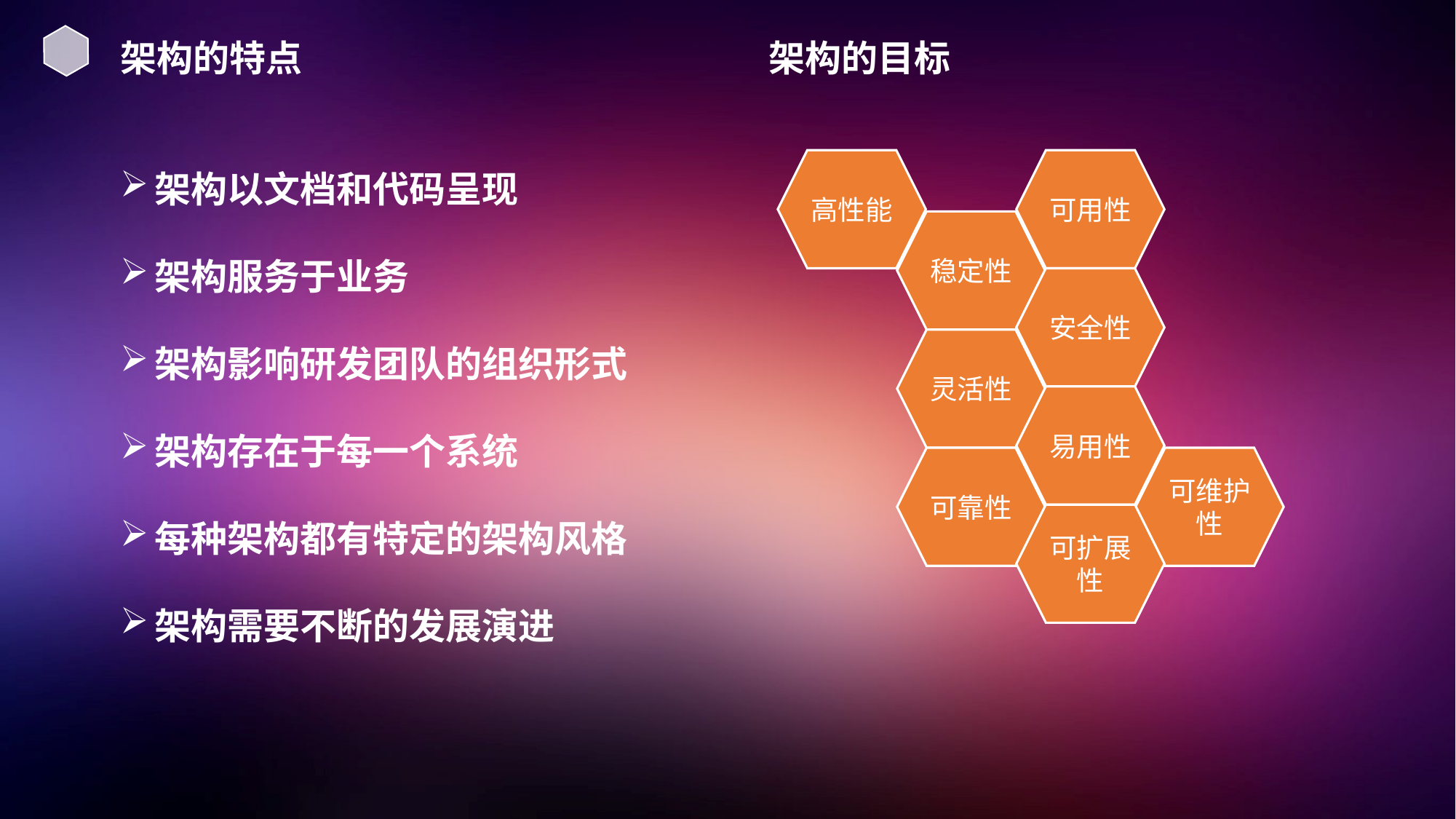

架构的特点
架构的目标
架构以文档和代码呈现
架构服务于业务
架构影响研发团队的组织形式
架构存在于每一个系统
每种架构都有特定的架构风格
架构需要不断的发展演进
高性能
可用性
稳定性
安全性
灵活性
易用性
可靠性
可维护性
可扩展性